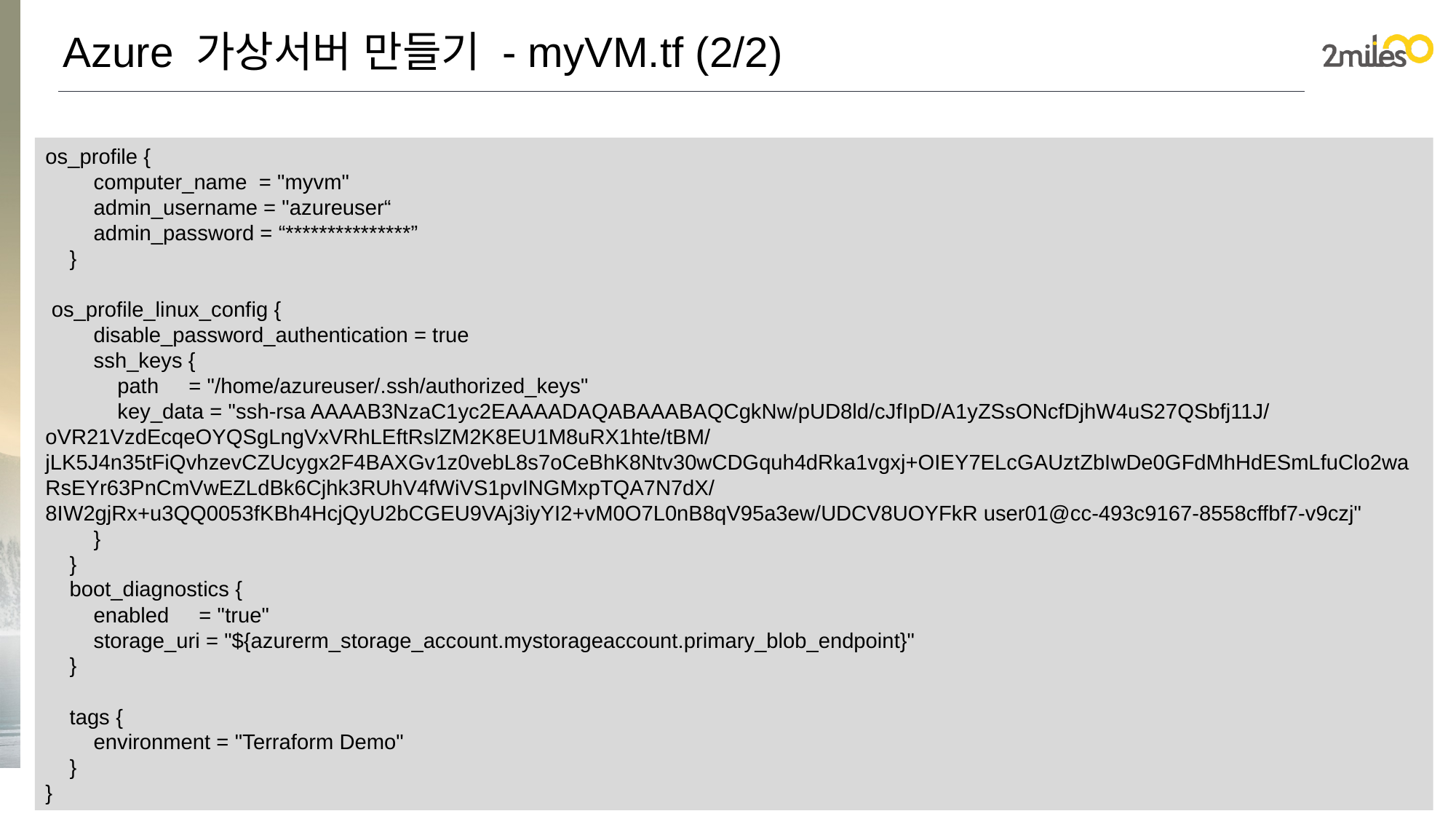

Azure 가상서버 만들기 - myVM.tf (2/2)
os_profile {
        computer_name  = "myvm"
        admin_username = "azureuser“
        admin_password = “***************”
    }

 os_profile_linux_config {
        disable_password_authentication = true
        ssh_keys {
            path     = "/home/azureuser/.ssh/authorized_keys"
            key_data = "ssh-rsa AAAAB3NzaC1yc2EAAAADAQABAAABAQCgkNw/pUD8ld/cJfIpD/A1yZSsONcfDjhW4uS27QSbfj11J/oVR21VzdEcqeOYQSgLngVxVRhLEftRslZM2K8EU1M8uRX1hte/tBM/jLK5J4n35tFiQvhzevCZUcygx2F4BAXGv1z0vebL8s7oCeBhK8Ntv30wCDGquh4dRka1vgxj+OIEY7ELcGAUztZbIwDe0GFdMhHdESmLfuClo2waRsEYr63PnCmVwEZLdBk6Cjhk3RUhV4fWiVS1pvINGMxpTQA7N7dX/8IW2gjRx+u3QQ0053fKBh4HcjQyU2bCGEU9VAj3iyYI2+vM0O7L0nB8qV95a3ew/UDCV8UOYFkR user01@cc-493c9167-8558cffbf7-v9czj"
        }
    }
    boot_diagnostics {
        enabled     = "true"
        storage_uri = "${azurerm_storage_account.mystorageaccount.primary_blob_endpoint}"
    }

    tags {
        environment = "Terraform Demo"
    }
}